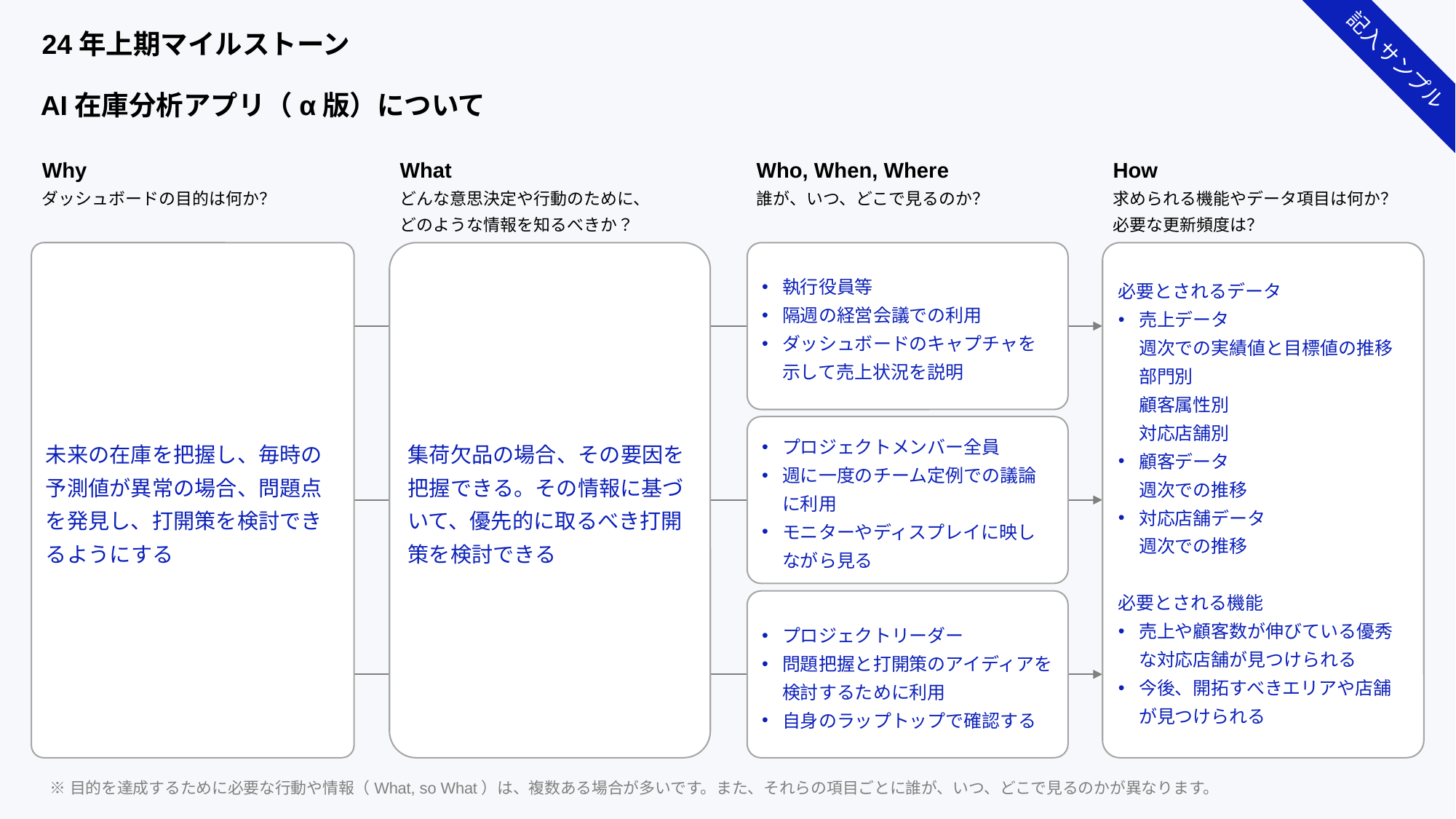

24年上期マイルストーン
記入サンプル
AI在庫分析アプリ（α版）について
Why
ダッシュボードの目的は何か？
What
どんな意思決定や行動のために、
どのような情報を知るべきか？
Who, When, Where
誰が、いつ、どこで見るのか？
How
求められる機能やデータ項目は何か？
必要な更新頻度は？
未来の在庫を把握し、毎時の予測値が異常の場合、問題点を発見し、打開策を検討できるようにする
集荷欠品の場合、その要因を把握できる。その情報に基づいて、優先的に取るべき打開策を検討できる
執行役員等
隔週の経営会議での利用
ダッシュボードのキャプチャを示して売上状況を説明
必要とされるデータ
売上データ
週次での実績値と目標値の推移
部門別
顧客属性別
対応店舗別
顧客データ
週次での推移
対応店舗データ
週次での推移

必要とされる機能
売上や顧客数が伸びている優秀な対応店舗が見つけられる
今後、開拓すべきエリアや店舗が見つけられる
プロジェクトメンバー全員
週に一度のチーム定例での議論に利用
モニターやディスプレイに映しながら見る
プロジェクトリーダー
問題把握と打開策のアイディアを検討するために利用
自身のラップトップで確認する

※目的を達成するために必要な行動や情報（What, so What）は、複数ある場合が多いです。また、それらの項目ごとに誰が、いつ、どこで見るのかが異なります。